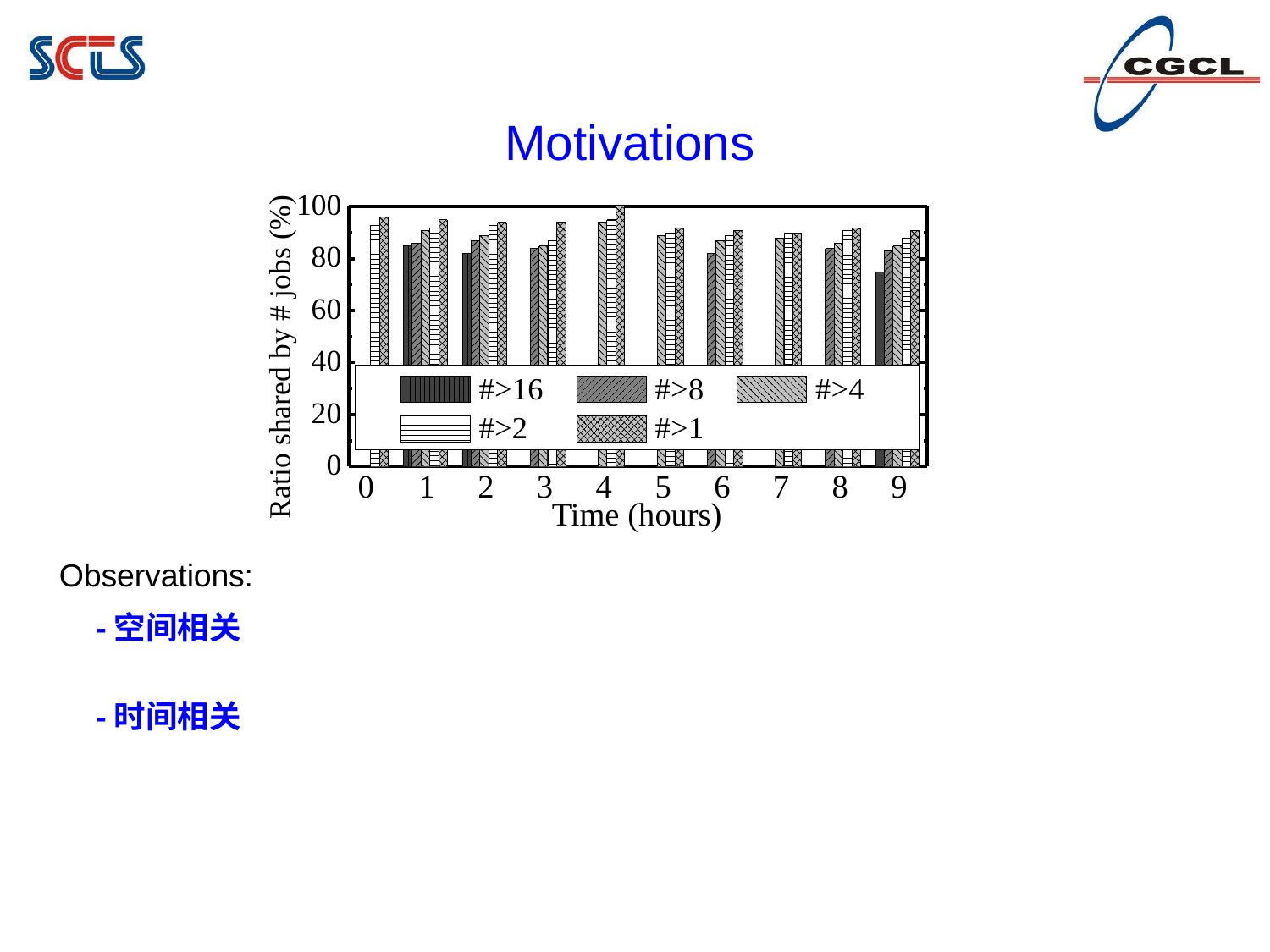

# Motivations
100
80
60
40
20
0
Ratio shared by # jobs (%)

#>16
#>2
0	1	2	3	4	5	6	7	8	9
#>8
#>1
#>4

Time (hours)
Observations:
-空间相关

-时间相关